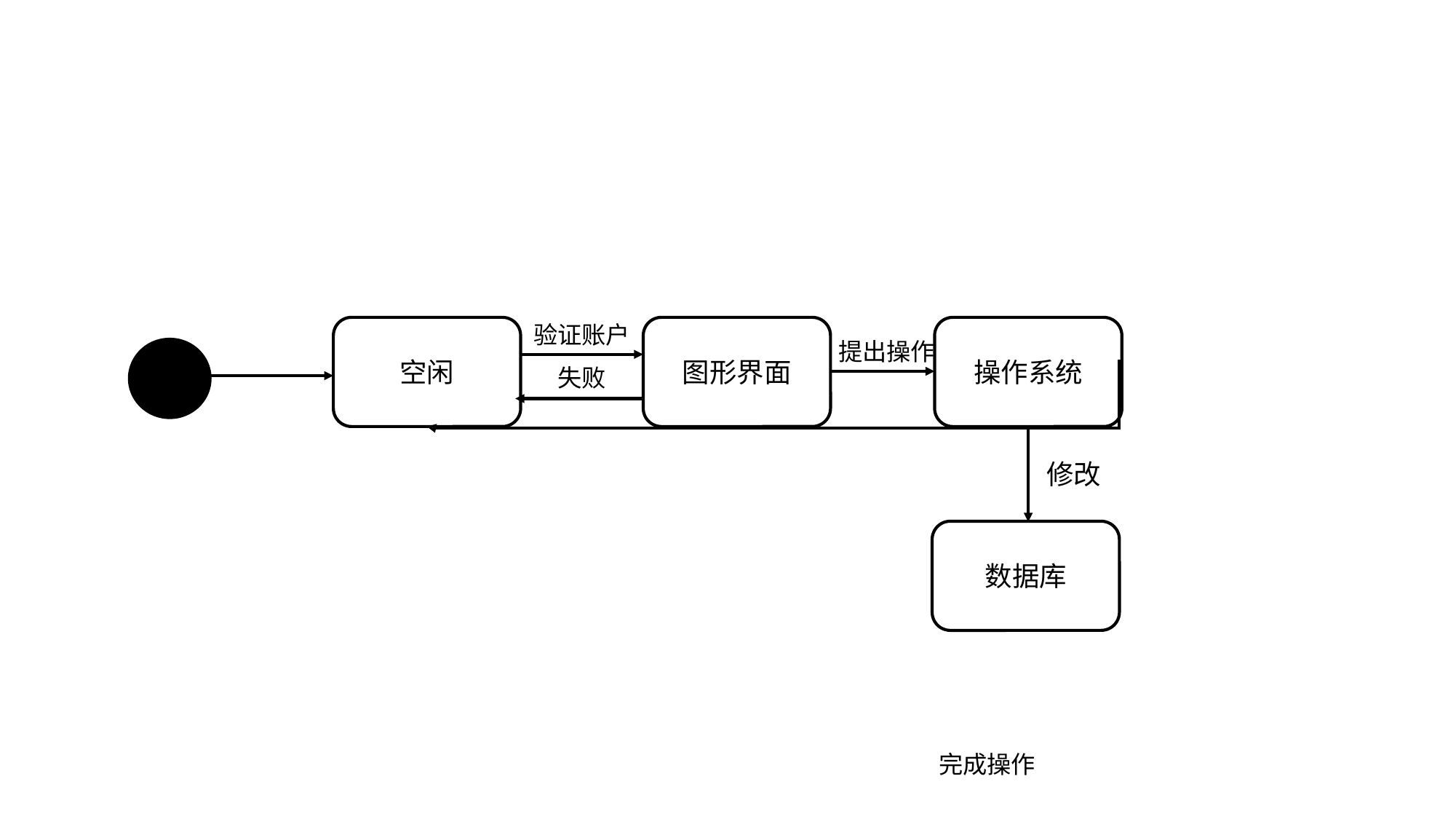

验证账户
空闲
图形界面
操作系统
提出操作

失败
修改
数据库
完成操作